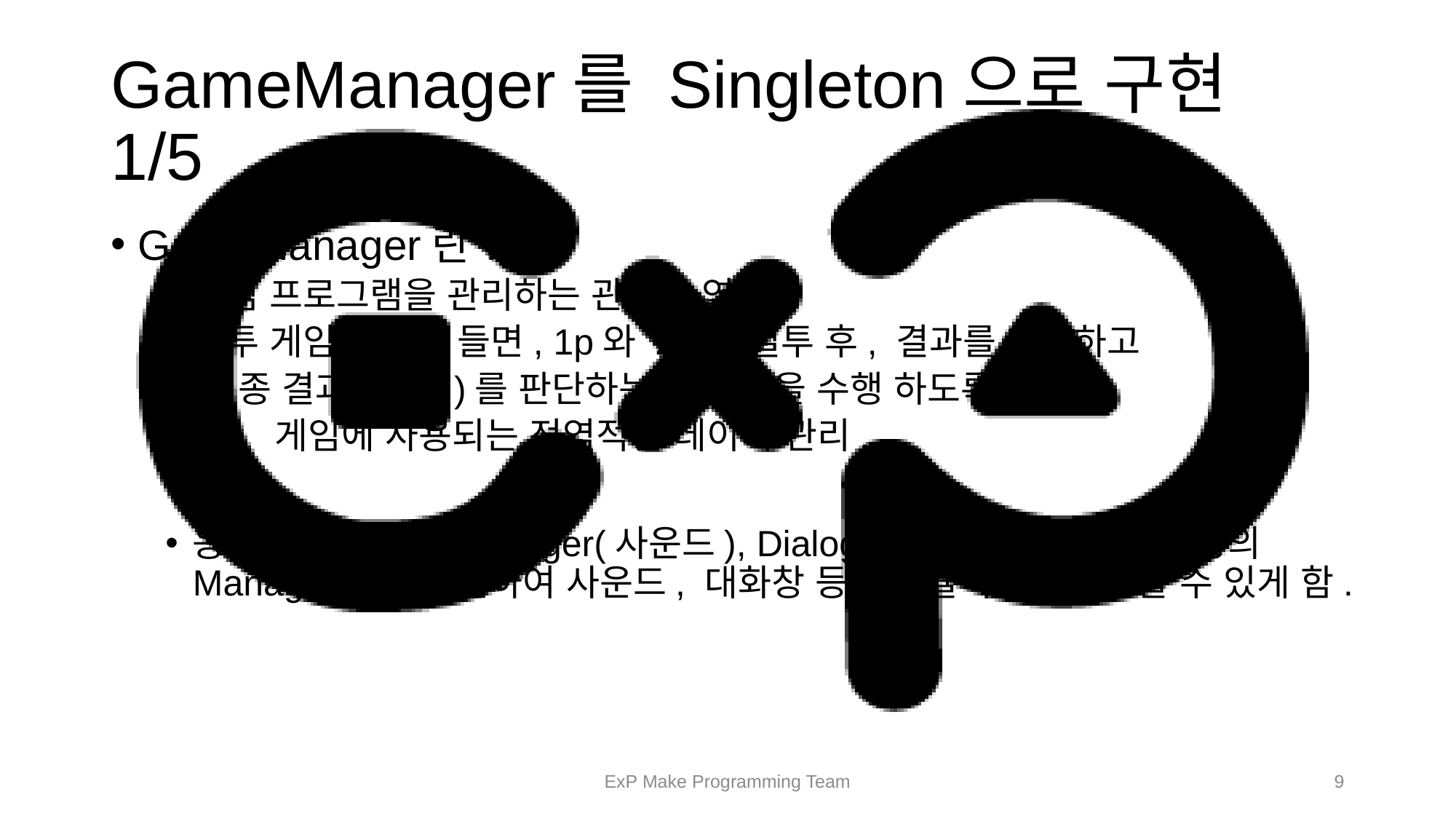

# GameManager를 Singleton으로 구현 1/5
GameManager란?
게임 프로그램을 관리하는 관리자 역할
격투 게임을 예로 들면, 1p와 2p의 결투 후, 결과를 기록하고
   최종 결과(승자)를 판단하는 역할 등을 수행 하도록 함.
	게임에 사용되는 전역적인 데이터 관리.

응용하여 SoundManager(사운드), DialogueManager(대화창)등의 Manager들도 구현하여 사운드, 대화창 등을 효율적으로 관리할 수 있게 함.

ExP Make Programming Team
9